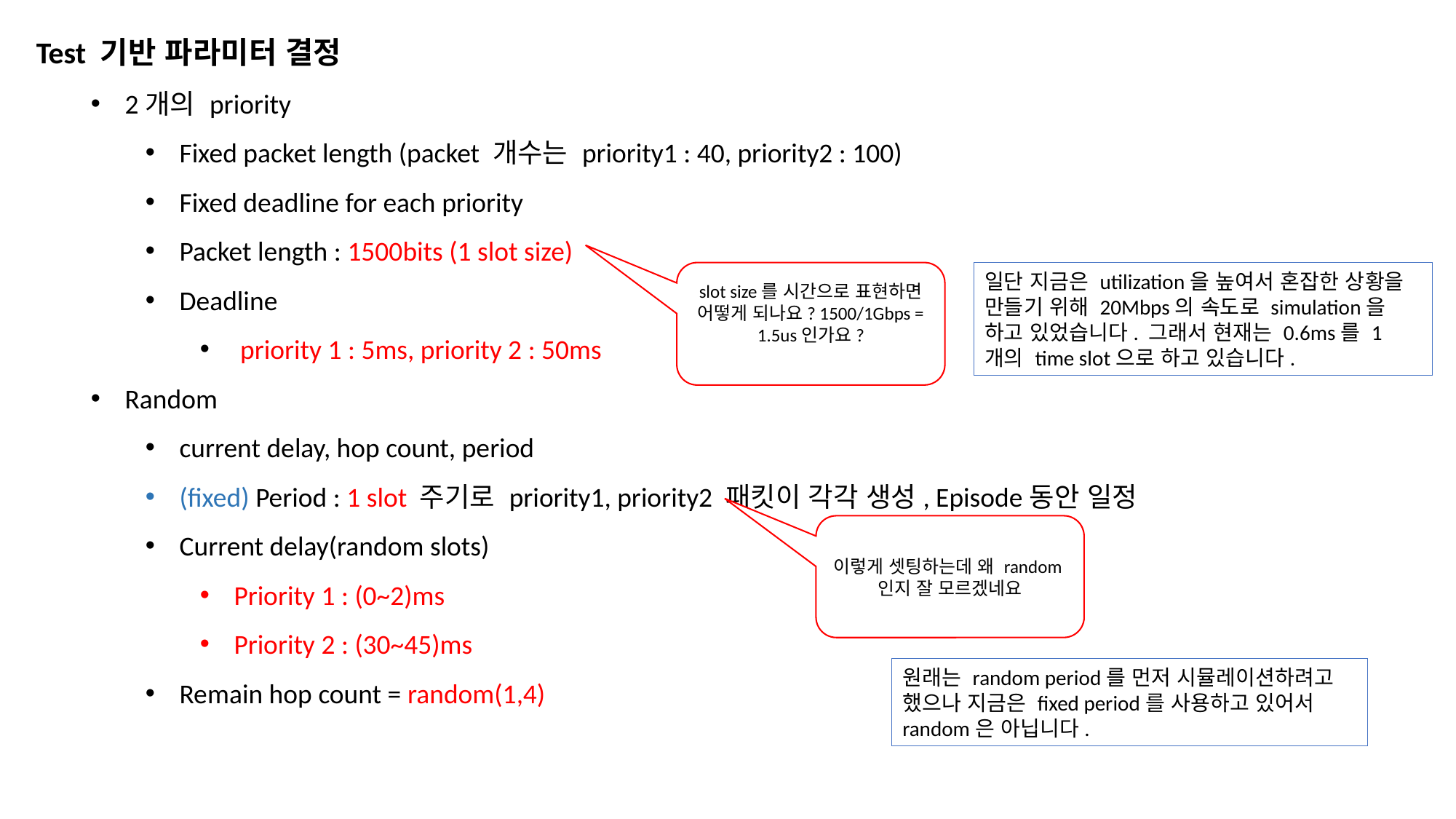

Test 기반 파라미터 결정
2개의 priority
Fixed packet length (packet 개수는 priority1 : 40, priority2 : 100)
Fixed deadline for each priority
Packet length : 1500bits (1 slot size)
Deadline
 priority 1 : 5ms, priority 2 : 50ms
Random
current delay, hop count, period
(fixed) Period : 1 slot 주기로 priority1, priority2 패킷이 각각 생성, Episode동안 일정
Current delay(random slots)
Priority 1 : (0~2)ms
Priority 2 : (30~45)ms
Remain hop count = random(1,4)

slot size를 시간으로 표현하면 어떻게 되나요? 1500/1Gbps = 1.5us인가요?

일단 지금은 utilization을 높여서 혼잡한 상황을 만들기 위해 20Mbps의 속도로 simulation을 하고 있었습니다. 그래서 현재는 0.6ms를 1개의 time slot으로 하고 있습니다.
이렇게 셋팅하는데 왜 random인지 잘 모르겠네요
원래는 random period를 먼저 시뮬레이션하려고 했으나 지금은 fixed period를 사용하고 있어서 random은 아닙니다.